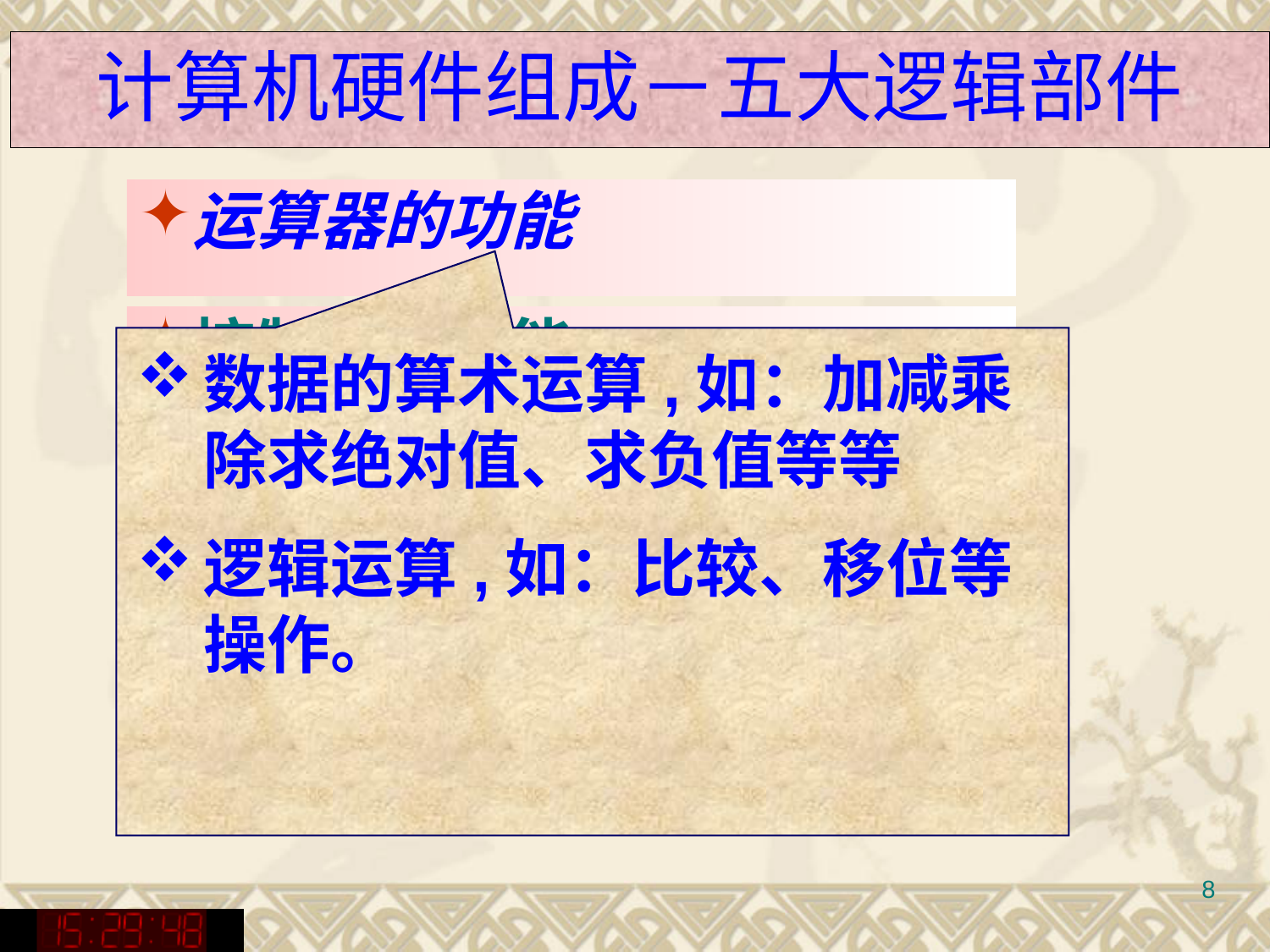

# 计算机硬件组成－五大逻辑部件
运算器的功能
控制器的功能
存储器的功能
输入设备
输出设备
数据的算术运算,如：加减乘除求绝对值、求负值等等
逻辑运算,如：比较、移位等操作。

8